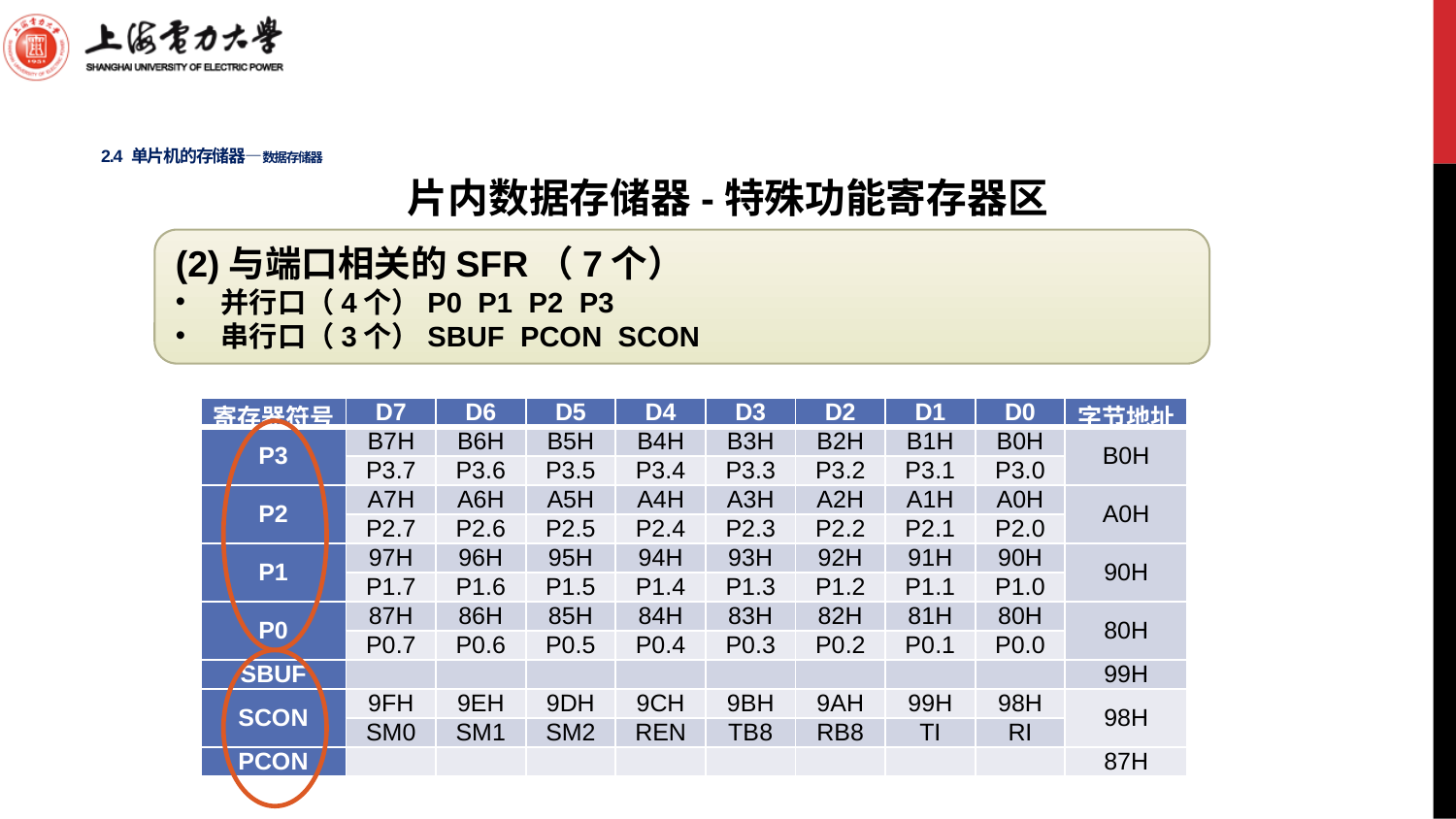

# 2.4  单片机的存储器—数据存储器
片内数据存储器-特殊功能寄存器区
(2)与端口相关的SFR（7个）
并行口（4个）P0  P1  P2  P3
串行口（3个）SBUF  PCON  SCON
| 寄存器符号 | D7 | D6 | D5 | D4 | D3 | D2 | D1 | D0 | 字节地址 |
| --- | --- | --- | --- | --- | --- | --- | --- | --- | --- |
| P3 | B7H | B6H | B5H | B4H | B3H | B2H | B1H | B0H | B0H |
|  | P3.7 | P3.6 | P3.5 | P3.4 | P3.3 | P3.2 | P3.1 | P3.0 |  |
| P2 | A7H | A6H | A5H | A4H | A3H | A2H | A1H | A0H | A0H |
|  | P2.7 | P2.6 | P2.5 | P2.4 | P2.3 | P2.2 | P2.1 | P2.0 |  |
| P1 | 97H | 96H | 95H | 94H | 93H | 92H | 91H | 90H | 90H |
|  | P1.7 | P1.6 | P1.5 | P1.4 | P1.3 | P1.2 | P1.1 | P1.0 |  |
| P0 | 87H | 86H | 85H | 84H | 83H | 82H | 81H | 80H | 80H |
|  | P0.7 | P0.6 | P0.5 | P0.4 | P0.3 | P0.2 | P0.1 | P0.0 |  |
| SBUF |  |  |  |  |  |  |  |  | 99H |
| SCON | 9FH | 9EH | 9DH | 9CH | 9BH | 9AH | 99H | 98H | 98H |
|  | SM0 | SM1 | SM2 | REN | TB8 | RB8 | TI | RI |  |
| PCON |  |  |  |  |  |  |  |  | 87H |